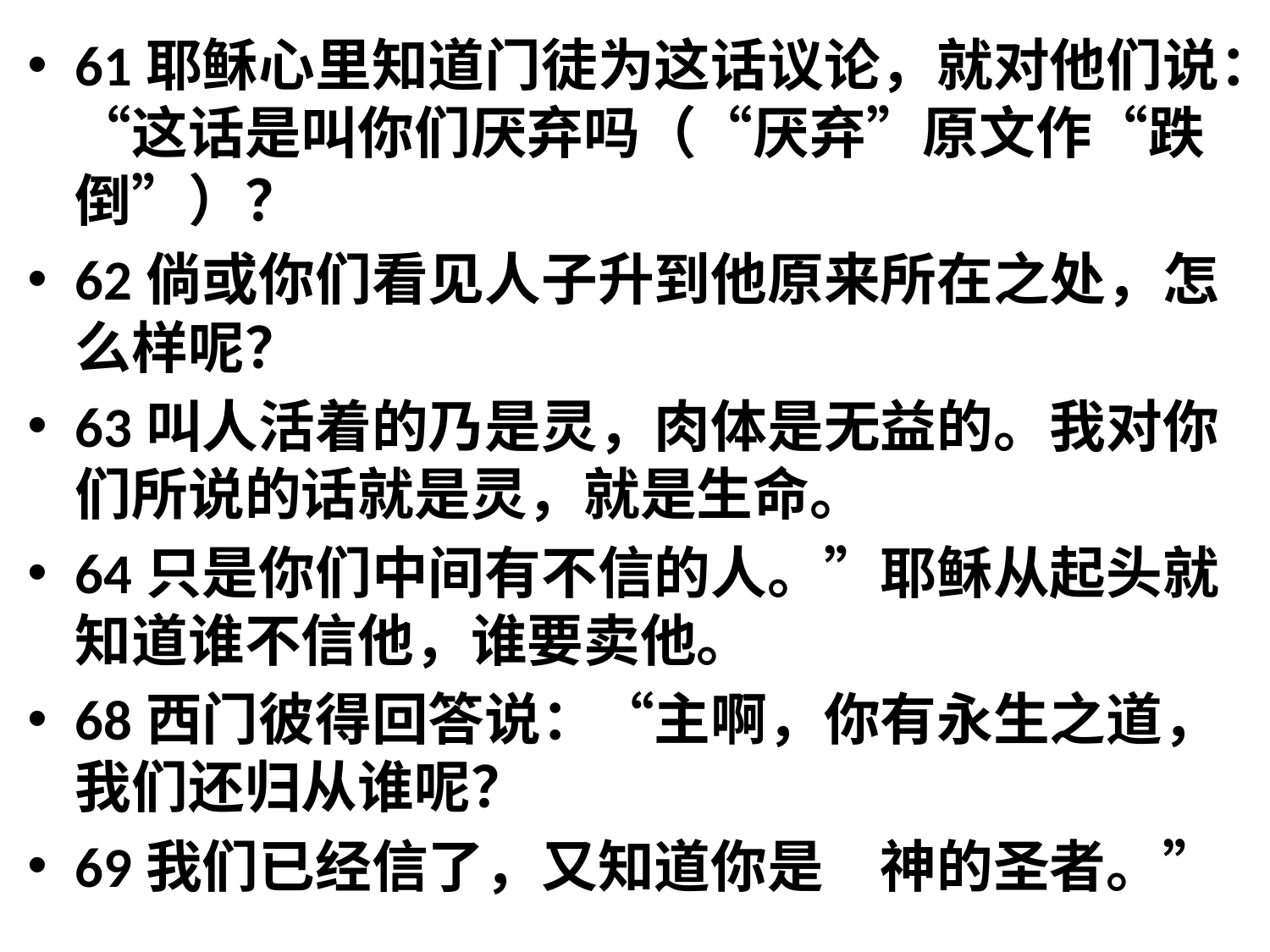

61耶稣心里知道门徒为这话议论，就对他们说：“这话是叫你们厌弃吗（“厌弃”原文作“跌倒”）？
62倘或你们看见人子升到他原来所在之处，怎么样呢？
63叫人活着的乃是灵，肉体是无益的。我对你们所说的话就是灵，就是生命。
64只是你们中间有不信的人。”耶稣从起头就知道谁不信他，谁要卖他。
68西门彼得回答说：“主啊，你有永生之道，我们还归从谁呢？
69我们已经信了，又知道你是　神的圣者。”